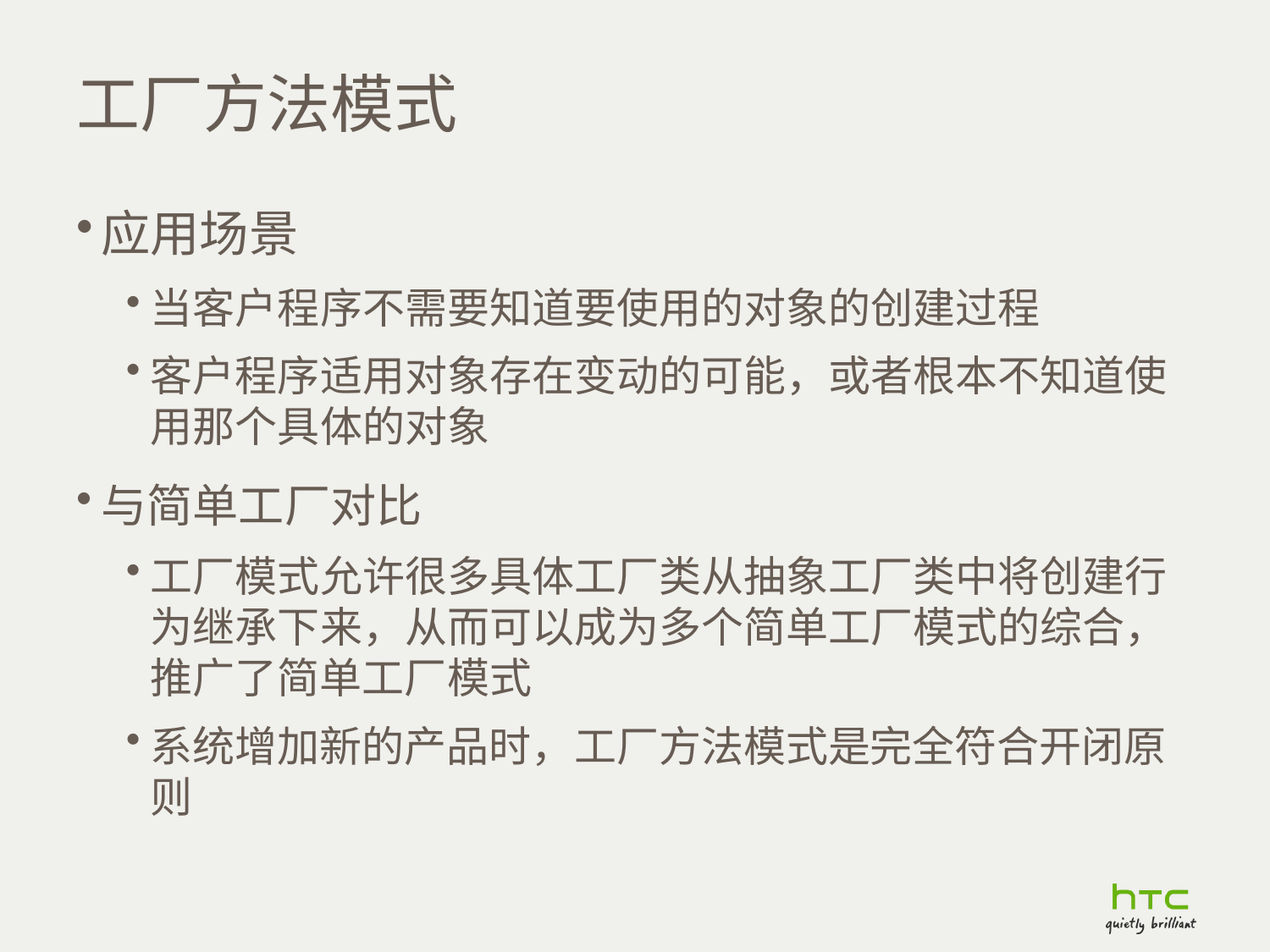

# 工厂方法模式
应用场景
当客户程序不需要知道要使用的对象的创建过程
客户程序适用对象存在变动的可能，或者根本不知道使用那个具体的对象
与简单工厂对比
工厂模式允许很多具体工厂类从抽象工厂类中将创建行为继承下来，从而可以成为多个简单工厂模式的综合，推广了简单工厂模式
系统增加新的产品时，工厂方法模式是完全符合开闭原则